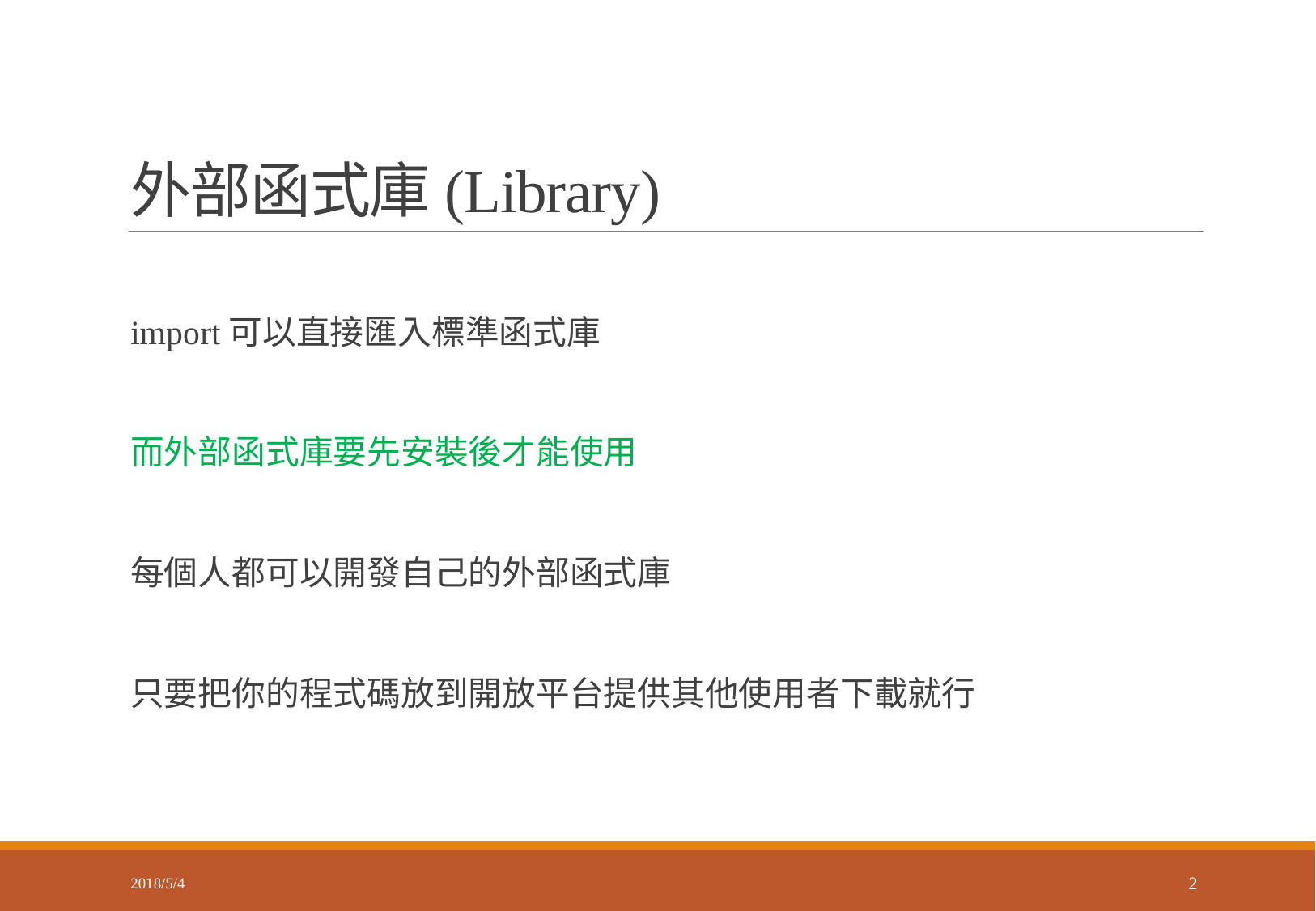

# 外部函式庫(Library)

import可以直接匯入標準函式庫

而外部函式庫要先安裝後才能使用

每個人都可以開發自己的外部函式庫

只要把你的程式碼放到開放平台提供其他使用者下載就行
2018/5/4
2